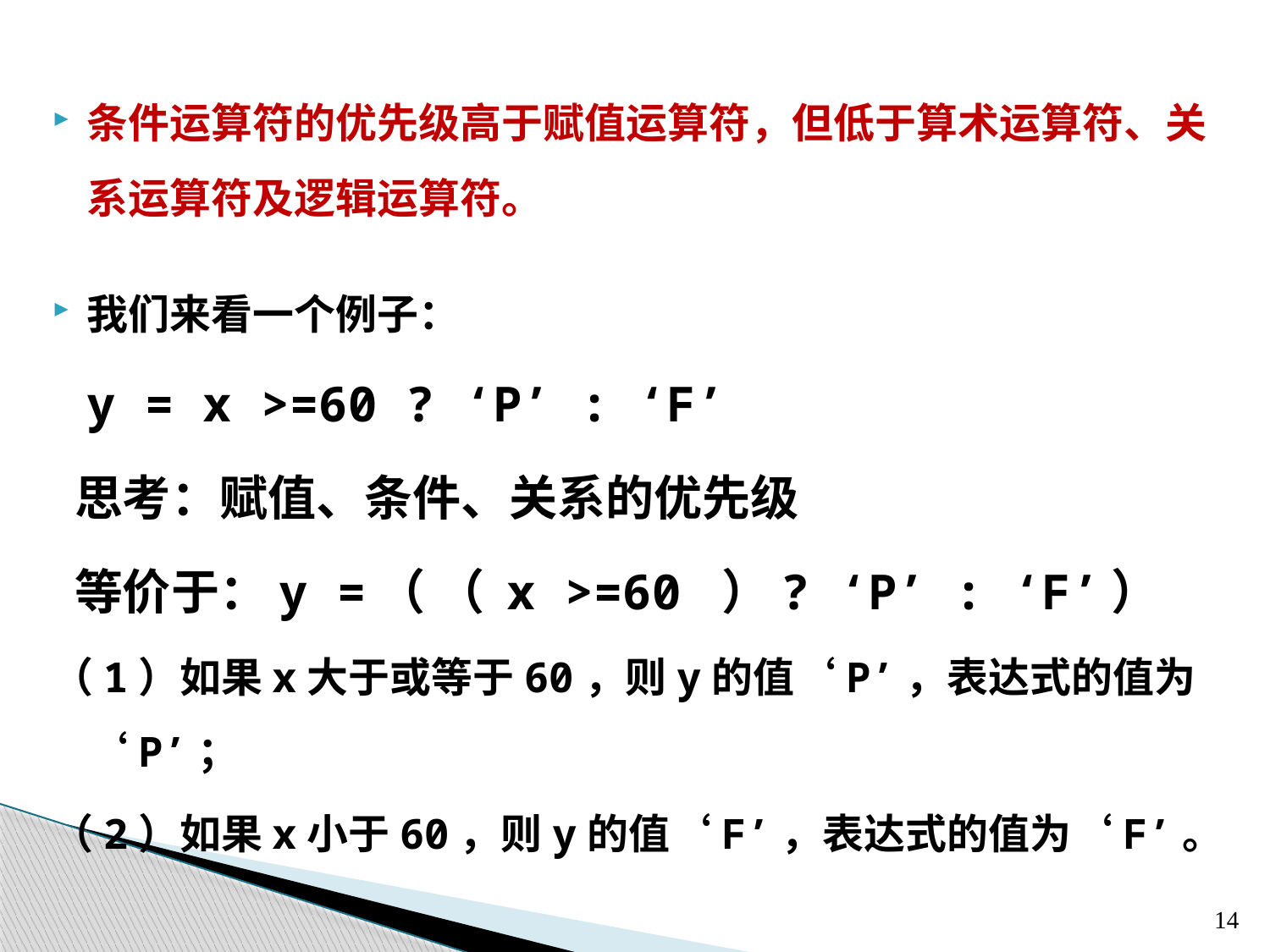

条件运算符的优先级高于赋值运算符，但低于算术运算符、关系运算符及逻辑运算符。

我们来看一个例子：
 			y = x >=60 ? ‘P’ : ‘F’
 思考：赋值、条件、关系的优先级
 等价于：y =（ （ x >=60 ）? ‘P’ : ‘F’）
（1）如果x大于或等于60，则y的值‘P’，表达式的值为‘P’；
（2）如果x小于60，则y的值‘F’，表达式的值为‘F’。

14